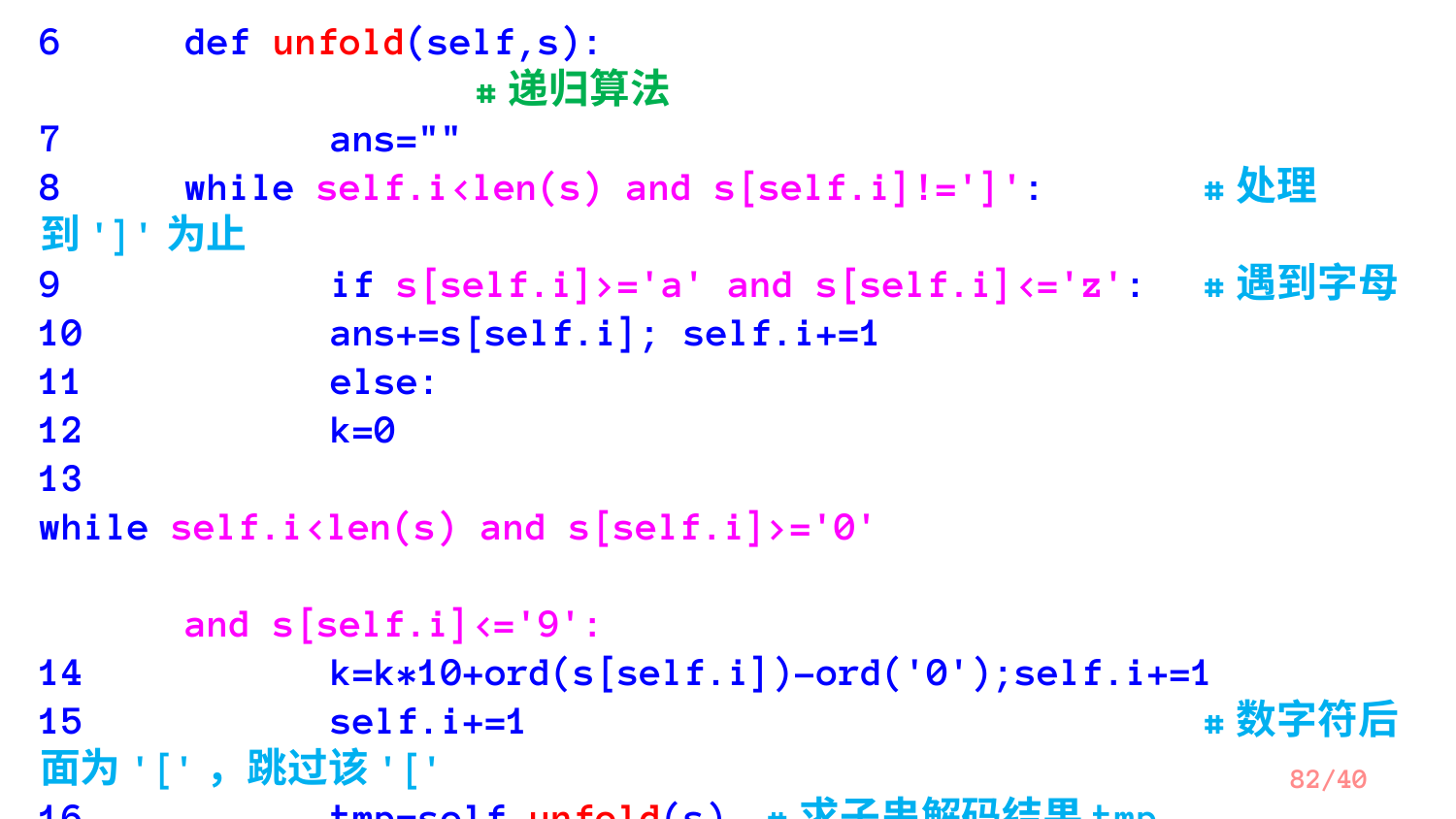

6  	def unfold(self,s):         							#递归算法
7    		ans=""
8     	while self.i<len(s) and s[self.i]!=']': 	#处理到']'为止
9        	if s[self.i]>='a' and s[self.i]<='z': 	#遇到字母
10          	ans+=s[self.i]; self.i+=1
11       	else:
12          	k=0
13					while self.i<len(s) and s[self.i]>='0'
										and s[self.i]<='9':
14           	k=k*10+ord(s[self.i])-ord('0');self.i+=1
15          	self.i+=1 					#数字符后面为'['，跳过该'['
16         	tmp=self.unfold(s) 	#求子串解码结果tmp
17          	self.i+=1 					#后面是一个']'，跳过该']'
18          	while k>0: 				#连接tmp字符串k次
19             	ans+=tmp;k-=1
20     	return ans;  					#s处理完毕返回ans
82/40